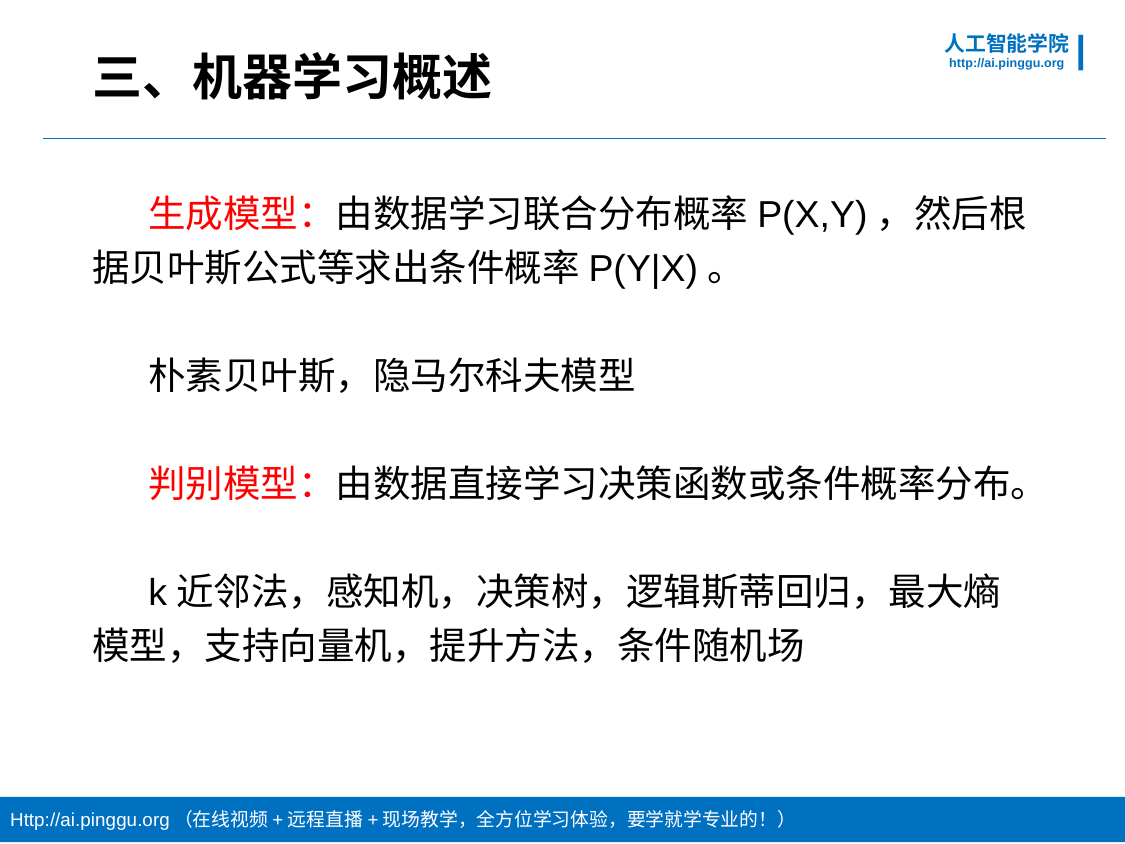

# 三、机器学习概述
生成模型：由数据学习联合分布概率P(X,Y)，然后根据贝叶斯公式等求出条件概率P(Y|X)。

朴素贝叶斯，隐马尔科夫模型

判别模型：由数据直接学习决策函数或条件概率分布。

k近邻法，感知机，决策树，逻辑斯蒂回归，最大熵模型，支持向量机，提升方法，条件随机场
22